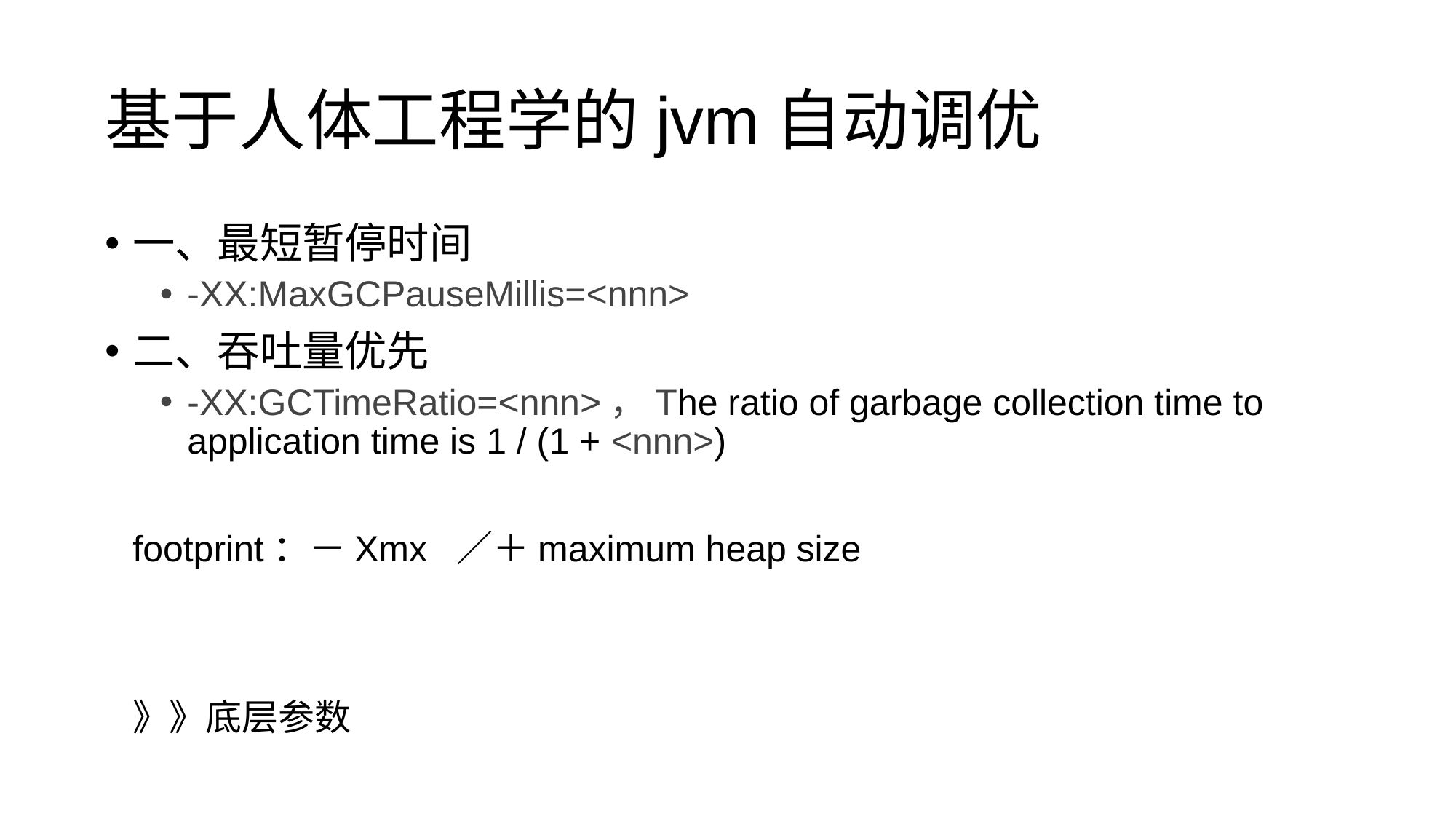

# 基于人体工程学的jvm自动调优
一、最短暂停时间
-XX:MaxGCPauseMillis=<nnn>
二、吞吐量优先
-XX:GCTimeRatio=<nnn>，The ratio of garbage collection time to application time is 1 / (1 + <nnn>)

footprint：－Xmx  ／＋maximum heap size

》》底层参数